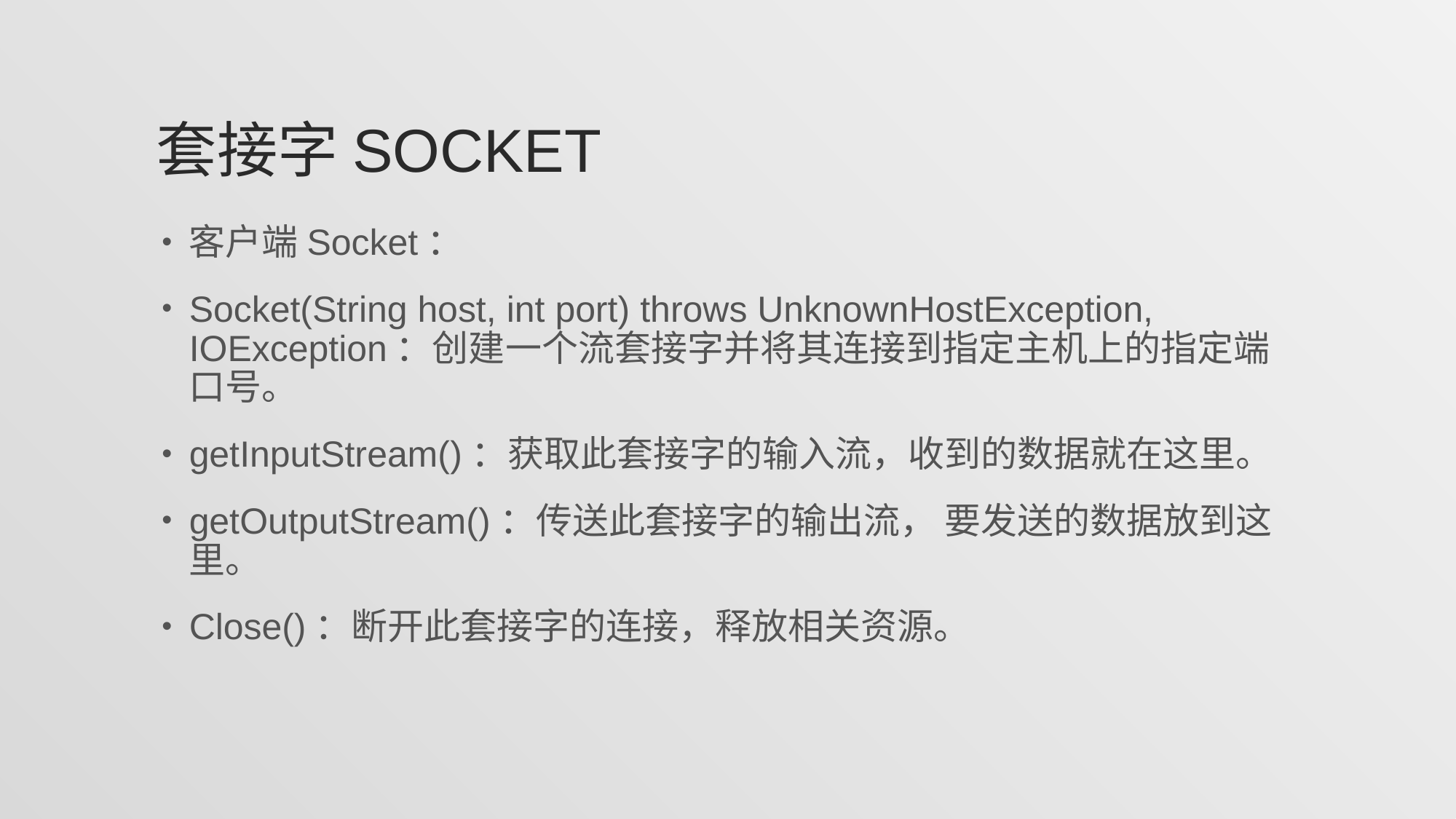

# 套接字Socket
客户端Socket：
Socket(String host, int port) throws UnknownHostException, IOException：创建一个流套接字并将其连接到指定主机上的指定端口号。
getInputStream()：获取此套接字的输入流，收到的数据就在这里。
getOutputStream()：传送此套接字的输出流， 要发送的数据放到这里。
Close()：断开此套接字的连接，释放相关资源。